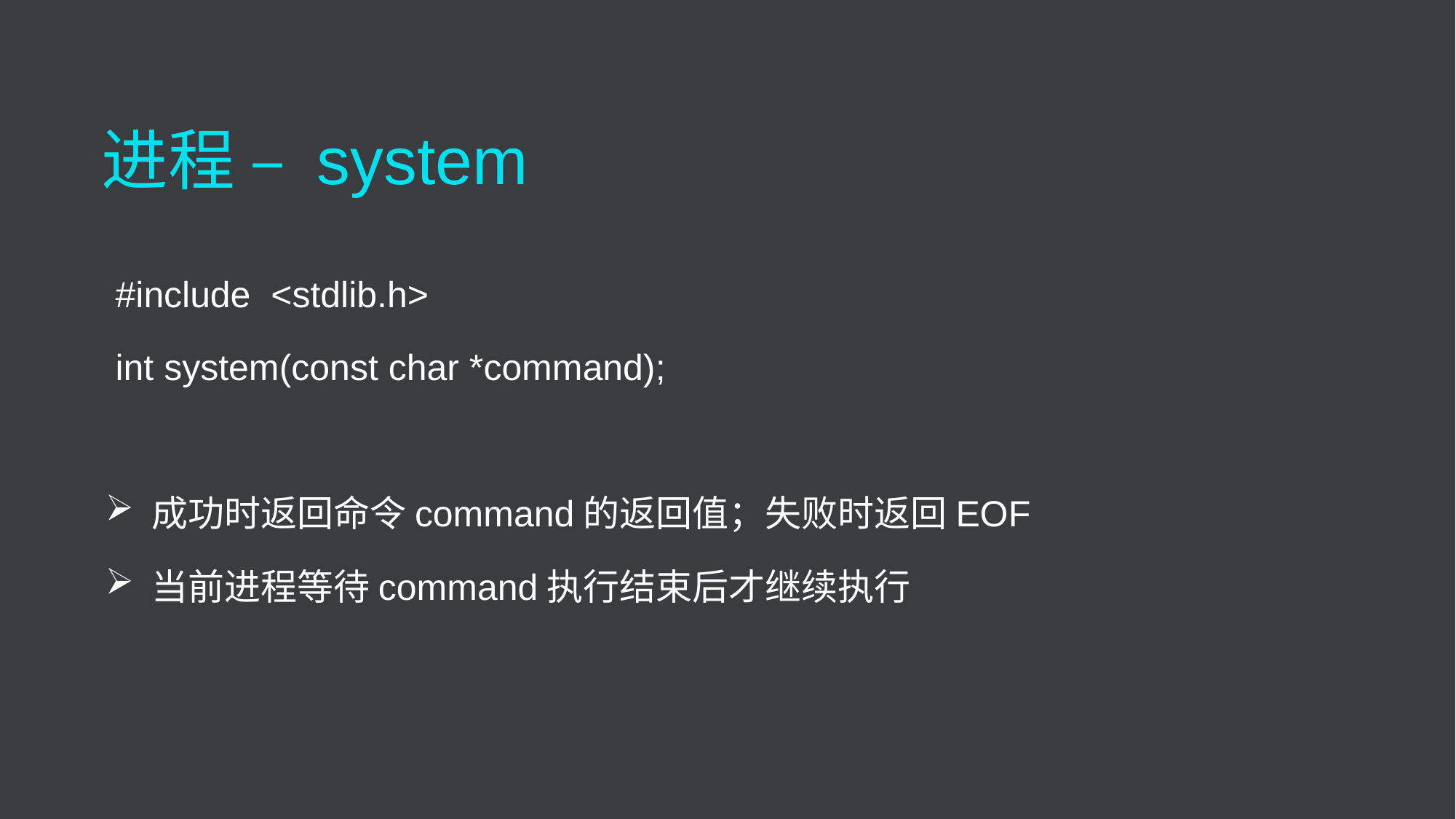

进程 – system
  #include  <stdlib.h>
  int system(const char *command);

 成功时返回命令command的返回值；失败时返回EOF
 当前进程等待command执行结束后才继续执行